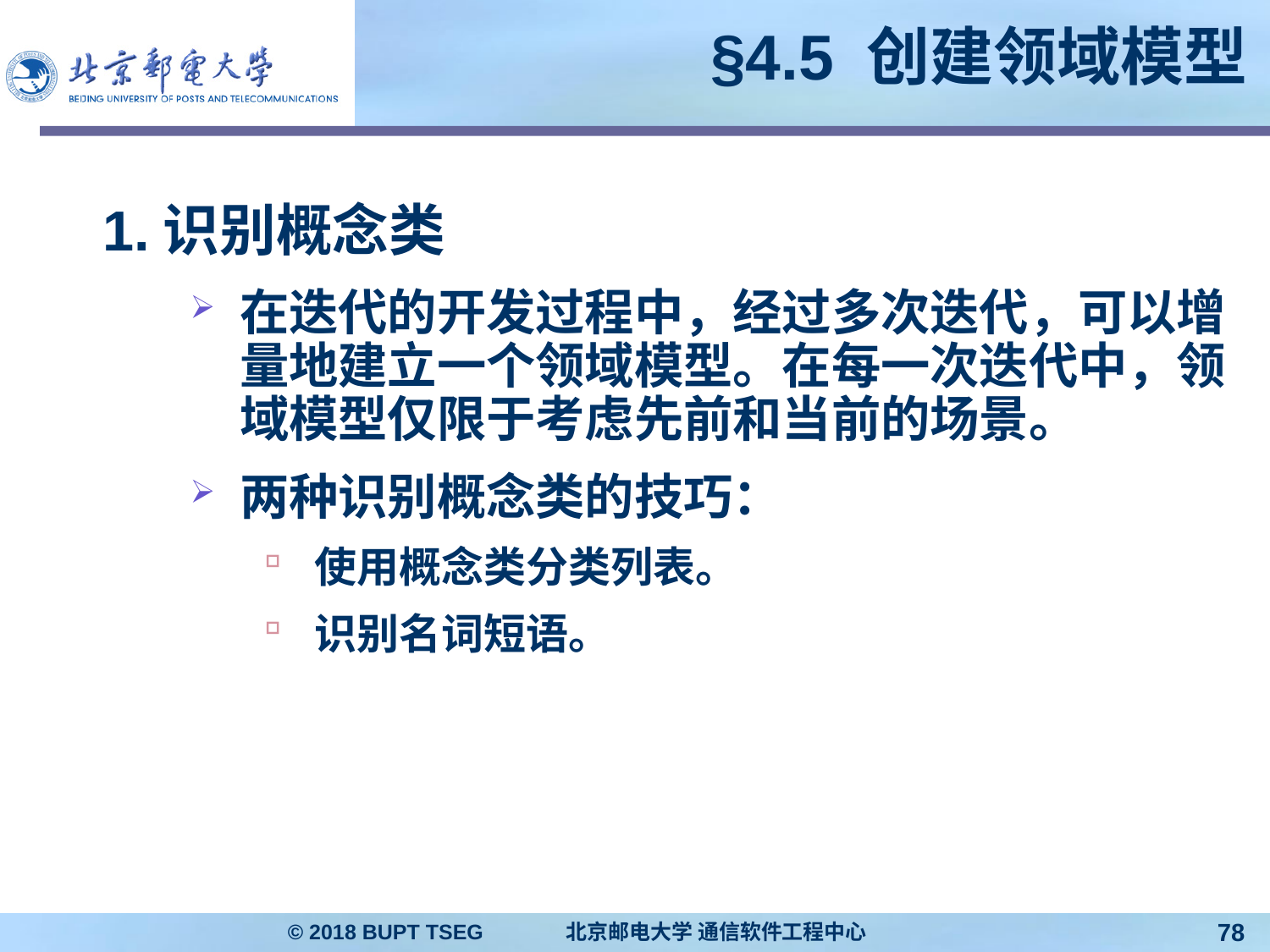

# §4.5 创建领域模型
1.识别概念类
在迭代的开发过程中，经过多次迭代，可以增量地建立一个领域模型。在每一次迭代中，领域模型仅限于考虑先前和当前的场景。
两种识别概念类的技巧：
使用概念类分类列表。
识别名词短语。
© 2018 BUPT TSEG             北京邮电大学 通信软件工程中心